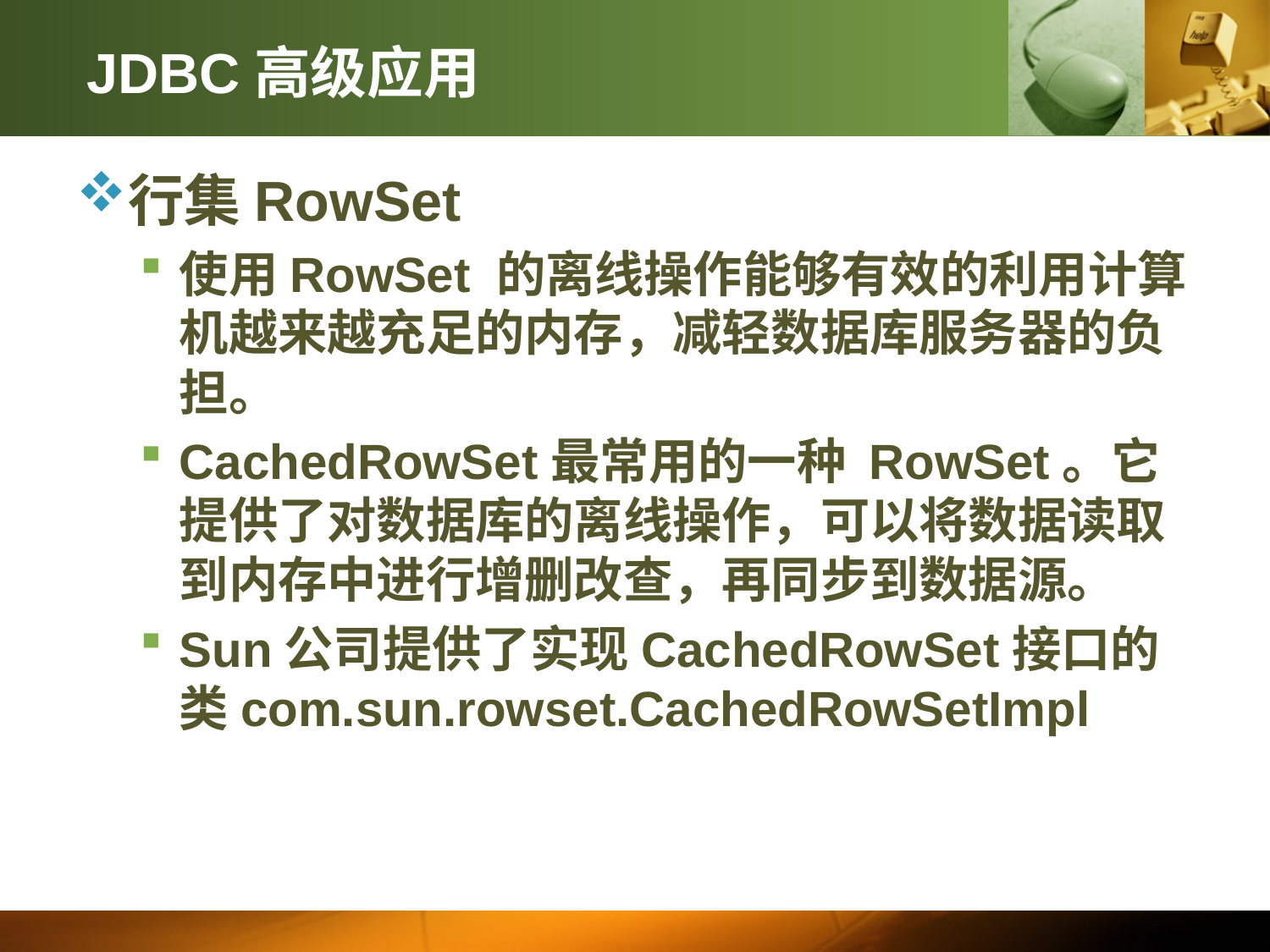

# JDBC高级应用
行集RowSet
使用RowSet 的离线操作能够有效的利用计算机越来越充足的内存，减轻数据库服务器的负担。
CachedRowSet最常用的一种 RowSet。它提供了对数据库的离线操作，可以将数据读取到内存中进行增删改查，再同步到数据源。
Sun公司提供了实现CachedRowSet接口的类com.sun.rowset.CachedRowSetImpl